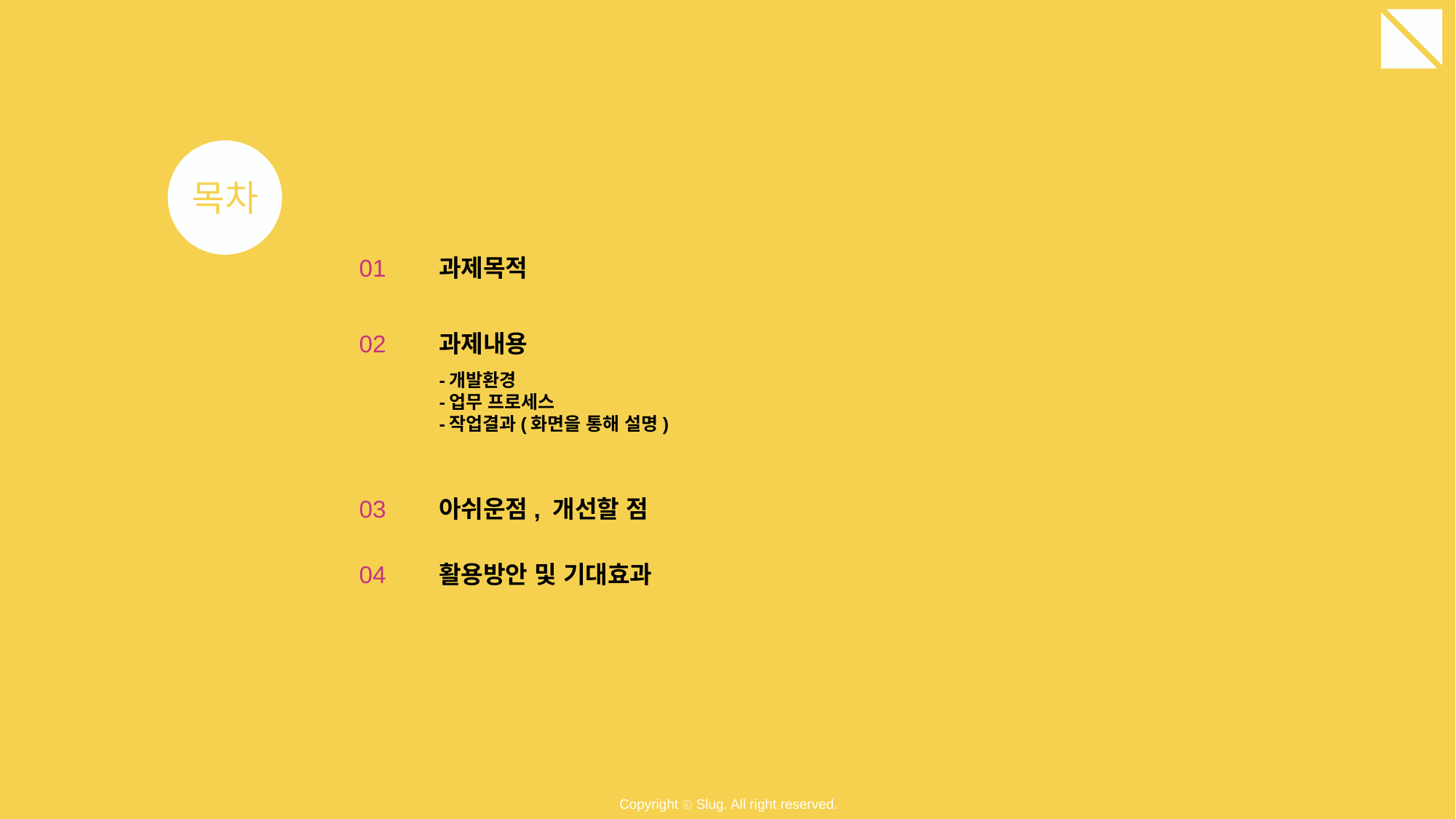

목차
01
과제목적
02
과제내용
-개발환경
-업무 프로세스
-작업결과(화면을 통해 설명)
03
아쉬운점, 개선할 점
04
활용방안 및 기대효과
Copyright ⓒ Slug. All right reserved.